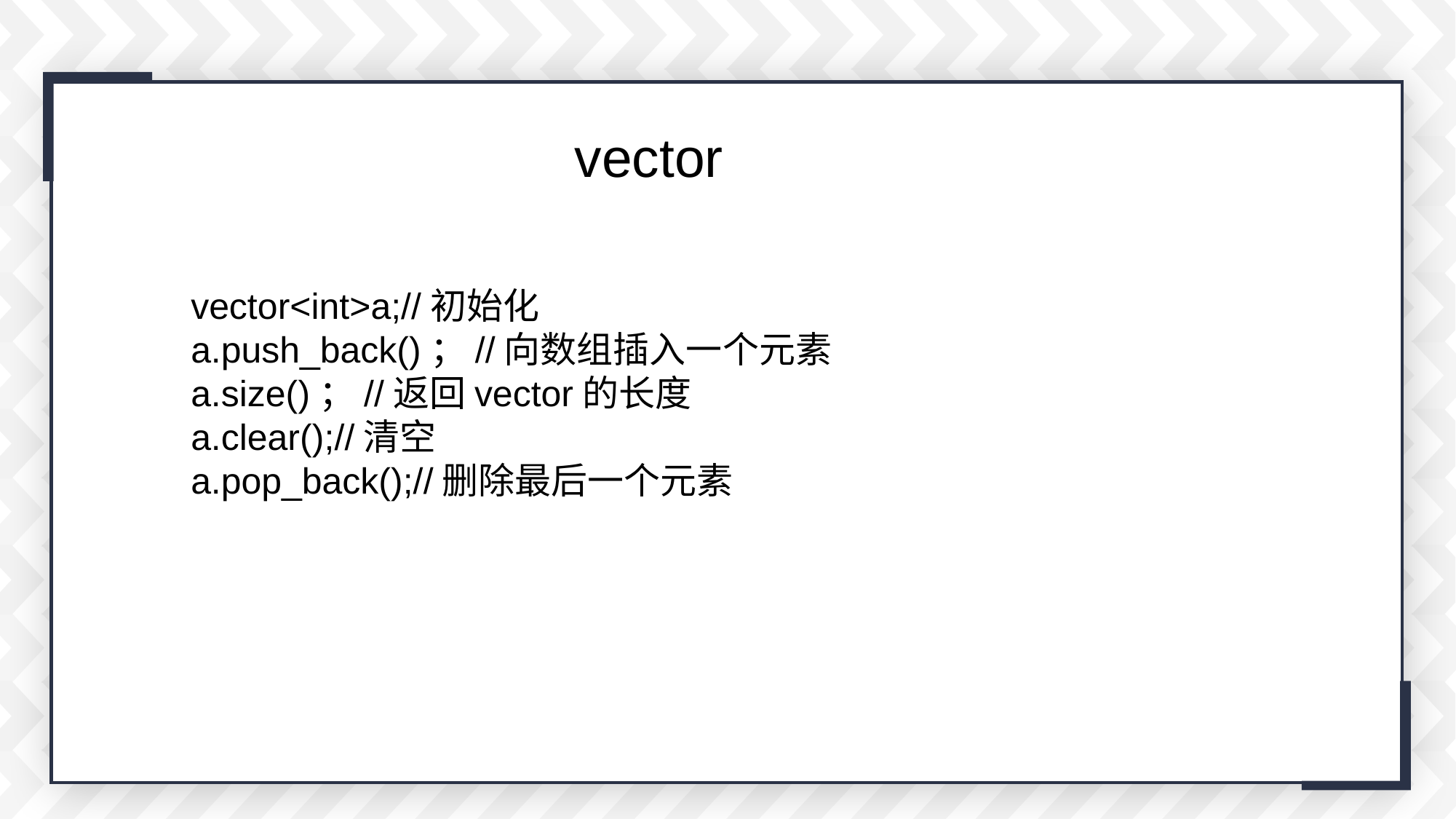

vector

vector<int>a;//初始化
a.push_back()；//向数组插入一个元素
a.size()；//返回vector的长度
a.clear();//清空
a.pop_back();//删除最后一个元素

输入
标题
点击在此录入上述图表的综合描述说明，在此录入上述图表的综合描述说明。在此录入上述图表的综合描述说明，在此录入上述图表的综合描述说明